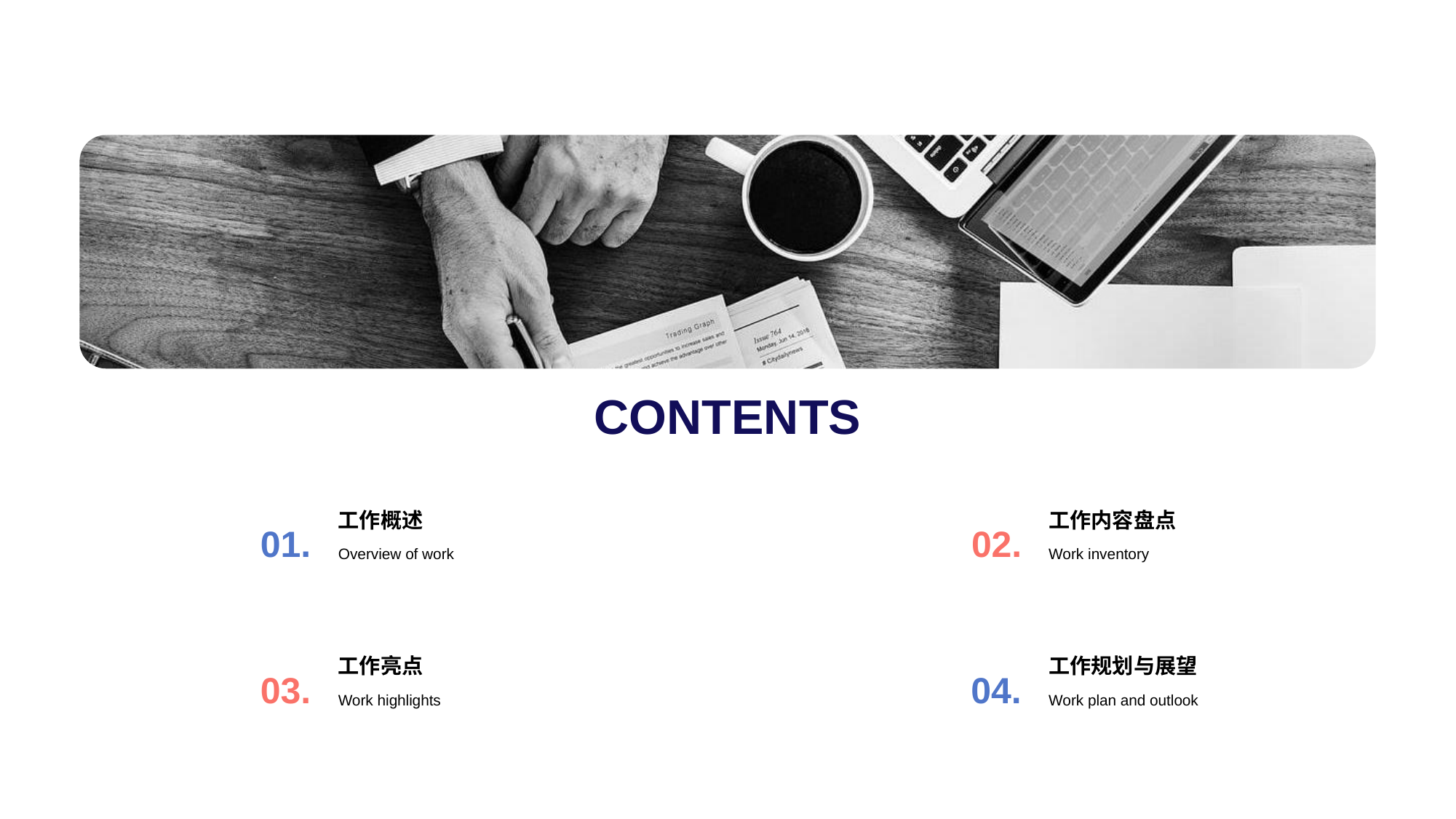

CONTENTS
工作概述
工作内容盘点
01.
02.
Overview of work
Work inventory
工作亮点
工作规划与展望
03.
04.
Work highlights
Work plan and outlook